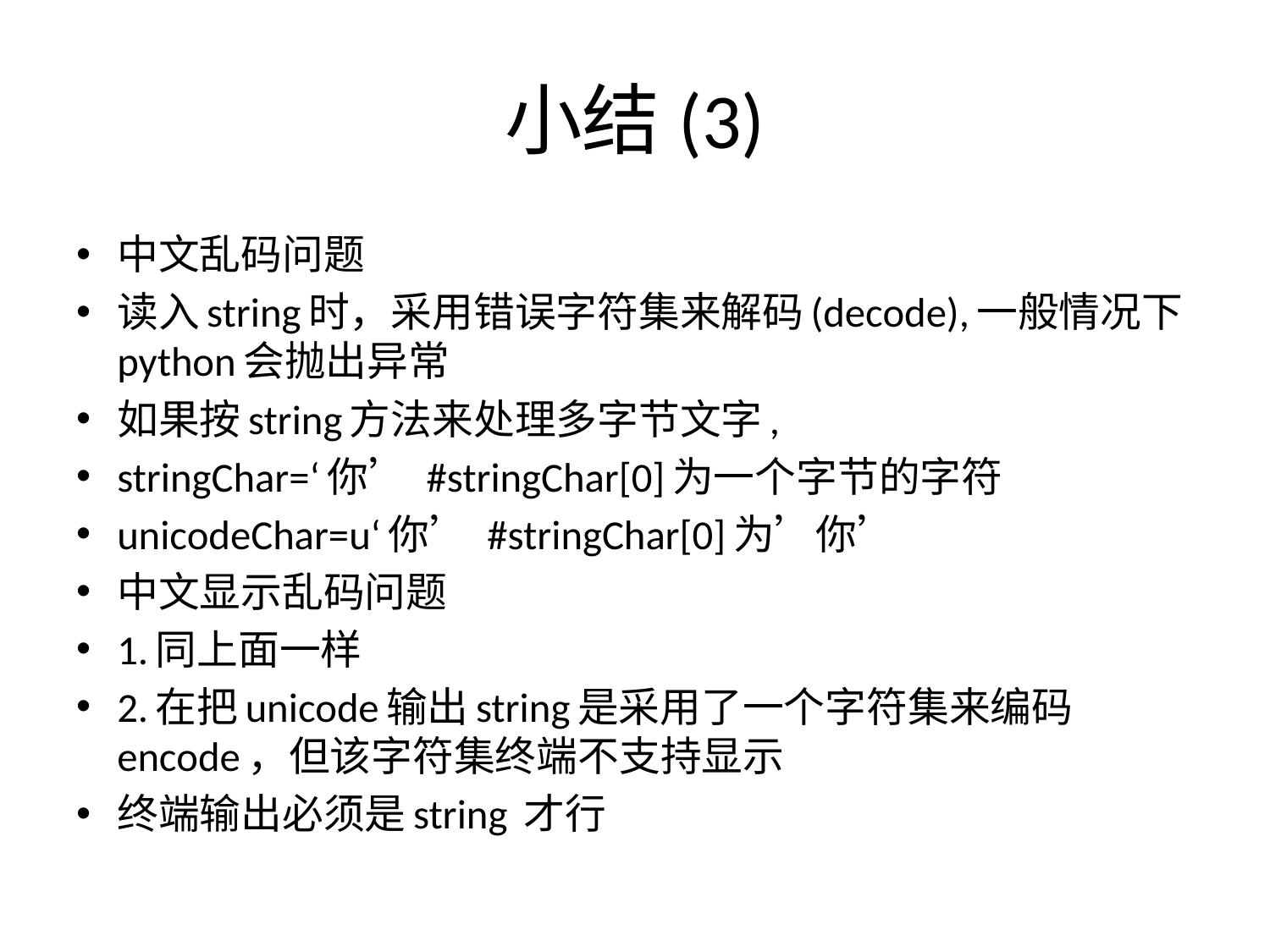

# 小结(3)
中文乱码问题
读入string时，采用错误字符集来解码(decode),一般情况下python会抛出异常
如果按string方法来处理多字节文字,
stringChar=‘你’ #stringChar[0]为一个字节的字符
unicodeChar=u‘你’ #stringChar[0]为’你’
中文显示乱码问题
1.同上面一样
2.在把unicode输出string是采用了一个字符集来编码encode，但该字符集终端不支持显示
终端输出必须是string 才行